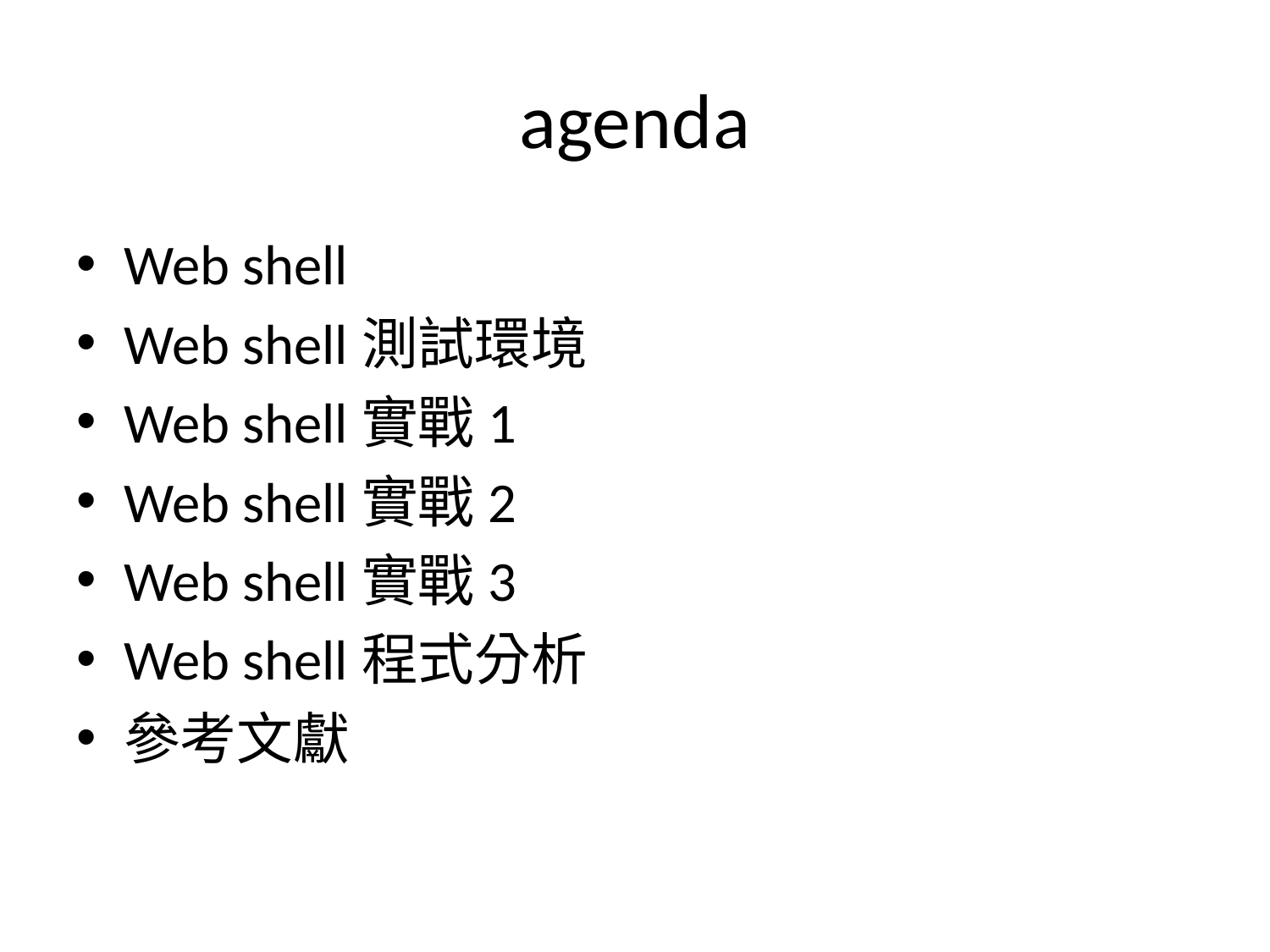

# agenda
Web shell
Web shell測試環境
Web shell實戰1
Web shell實戰2
Web shell實戰3
Web shell程式分析
參考文獻